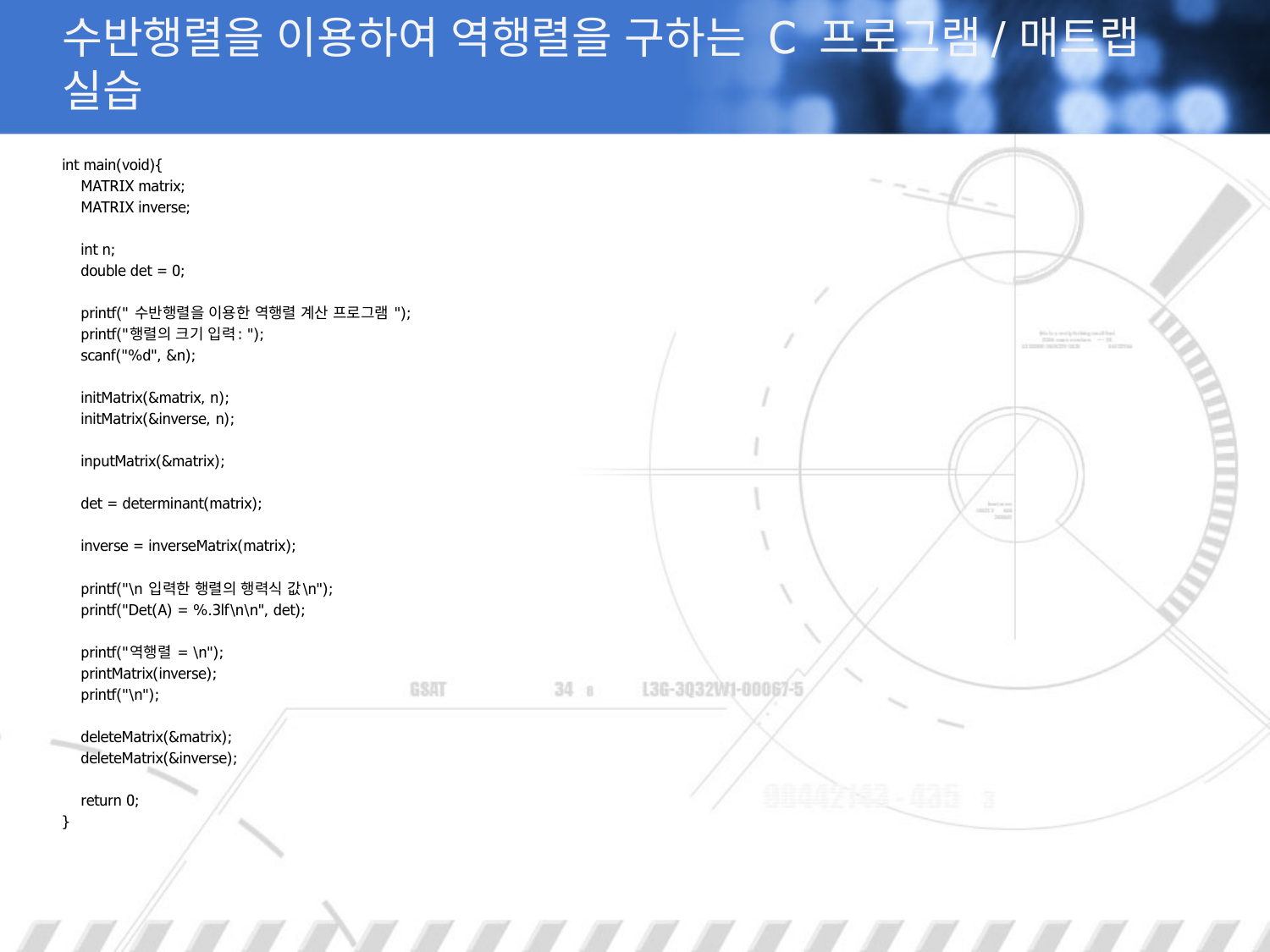

# 수반행렬을 이용하여 역행렬을 구하는 C 프로그램/매트랩 실습
int main(void){
    MATRIX matrix;
    MATRIX inverse;

    int n;
    double det = 0;

    printf(" 수반행렬을 이용한 역행렬 계산 프로그램 ");
    printf("행렬의 크기 입력: ");
    scanf("%d", &n);

    initMatrix(&matrix, n);
    initMatrix(&inverse, n);

    inputMatrix(&matrix);

    det = determinant(matrix);

    inverse = inverseMatrix(matrix);

    printf("\n 입력한 행렬의 행력식 값\n");
    printf("Det(A) = %.3lf\n\n", det);

    printf("역행렬 = \n");
    printMatrix(inverse);
    printf("\n");

    deleteMatrix(&matrix);
    deleteMatrix(&inverse);

    return 0;
}